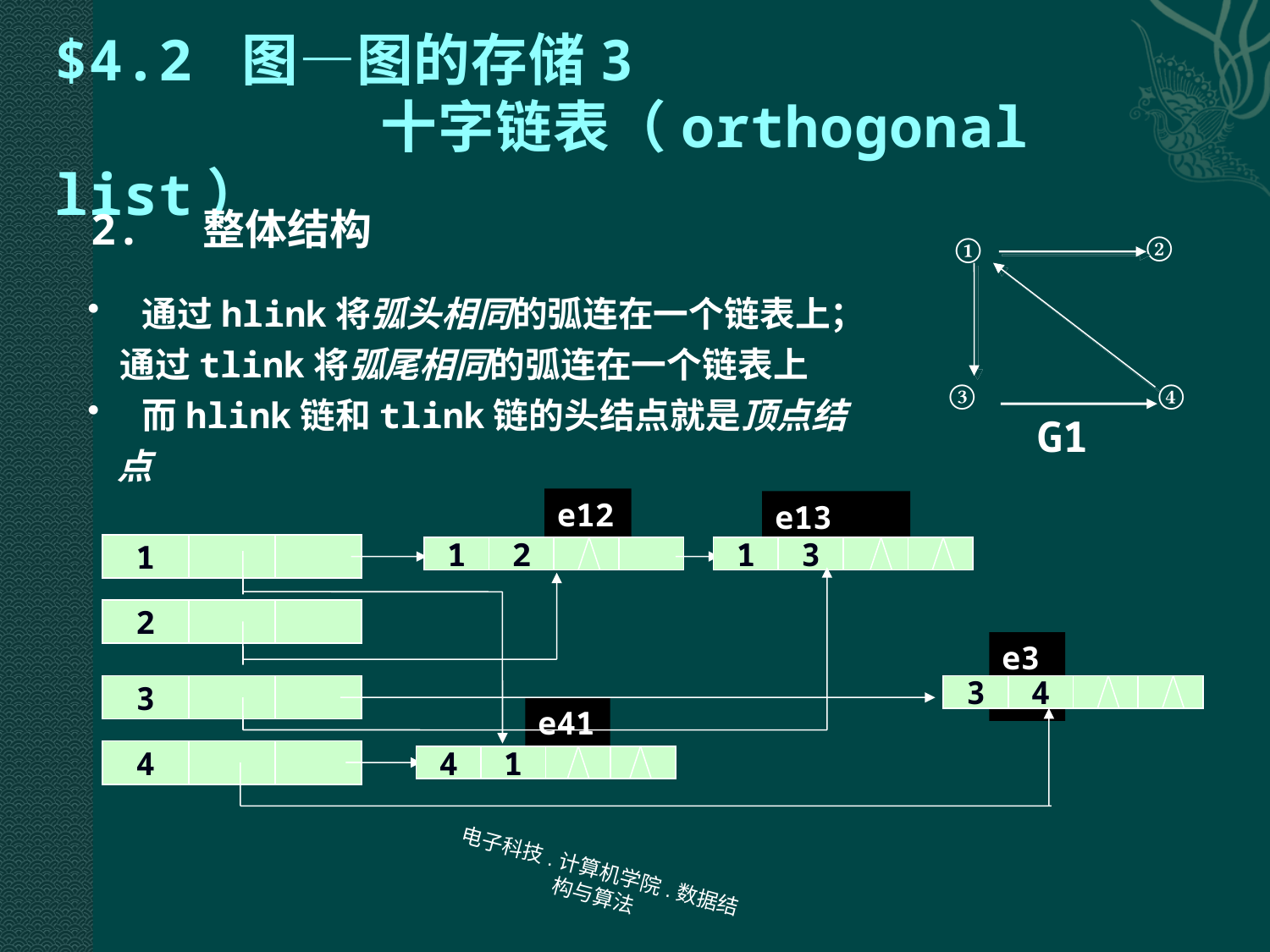

# $4.2 图—图的存储3 十字链表（orthogonal  list）
2.  整体结构
②
①

③
④
G1

  通过hlink将弧头相同的弧连在一个链表上；
   通过tlink将弧尾相同的弧连在一个链表上
  而hlink链和tlink链的头结点就是顶点结点
e12
e13
1

1
2

1
3

2

e34

3

3
4

e41

4

4
1

电子科技.计算机学院.数据结构与算法